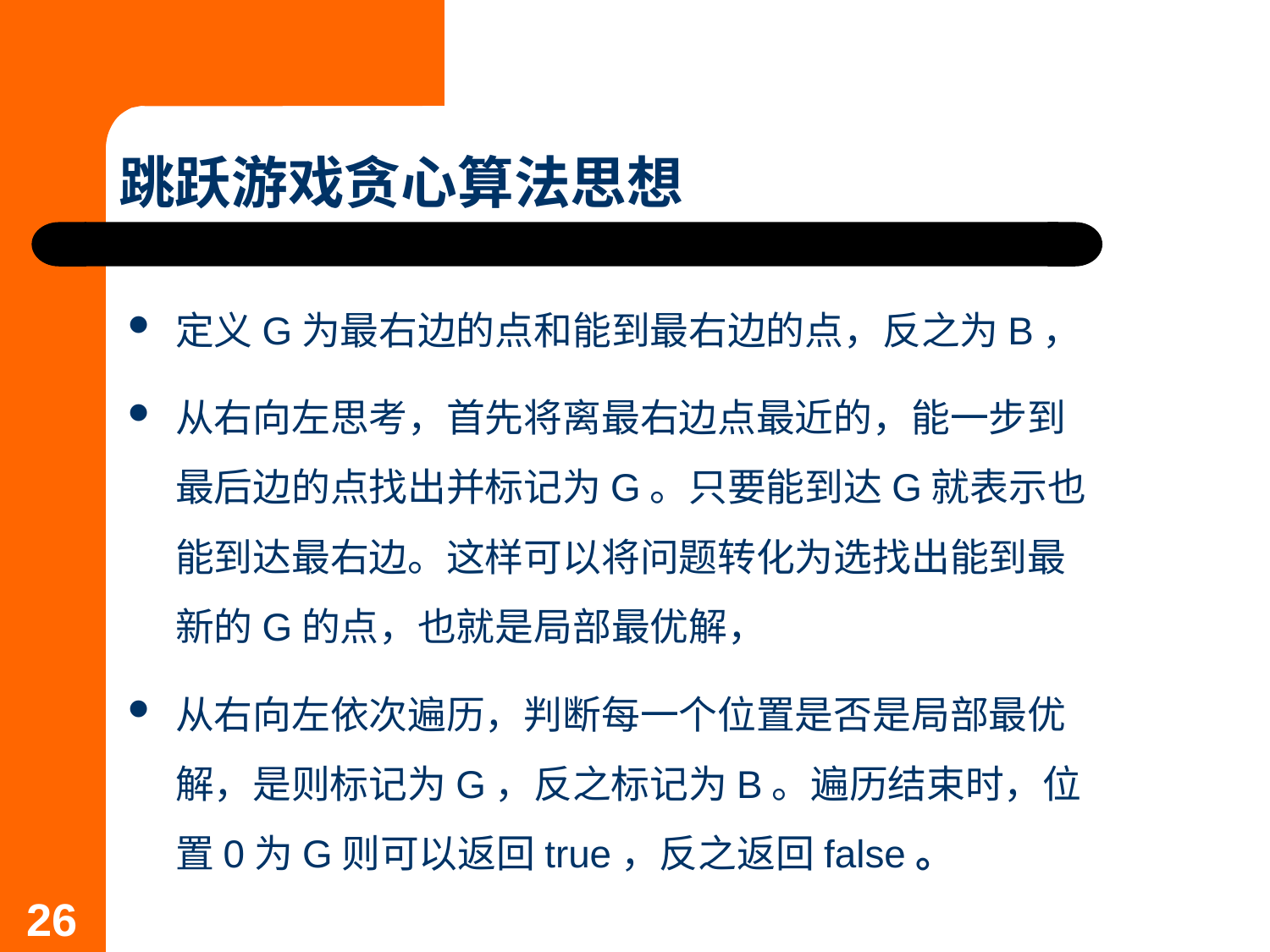

# 跳跃游戏贪心算法思想
定义G为最右边的点和能到最右边的点，反之为B，
从右向左思考，首先将离最右边点最近的，能一步到最后边的点找出并标记为G。只要能到达G就表示也能到达最右边。这样可以将问题转化为选找出能到最新的G的点，也就是局部最优解，
从右向左依次遍历，判断每一个位置是否是局部最优解，是则标记为G，反之标记为B。遍历结束时，位置0为G则可以返回true，反之返回false。

26